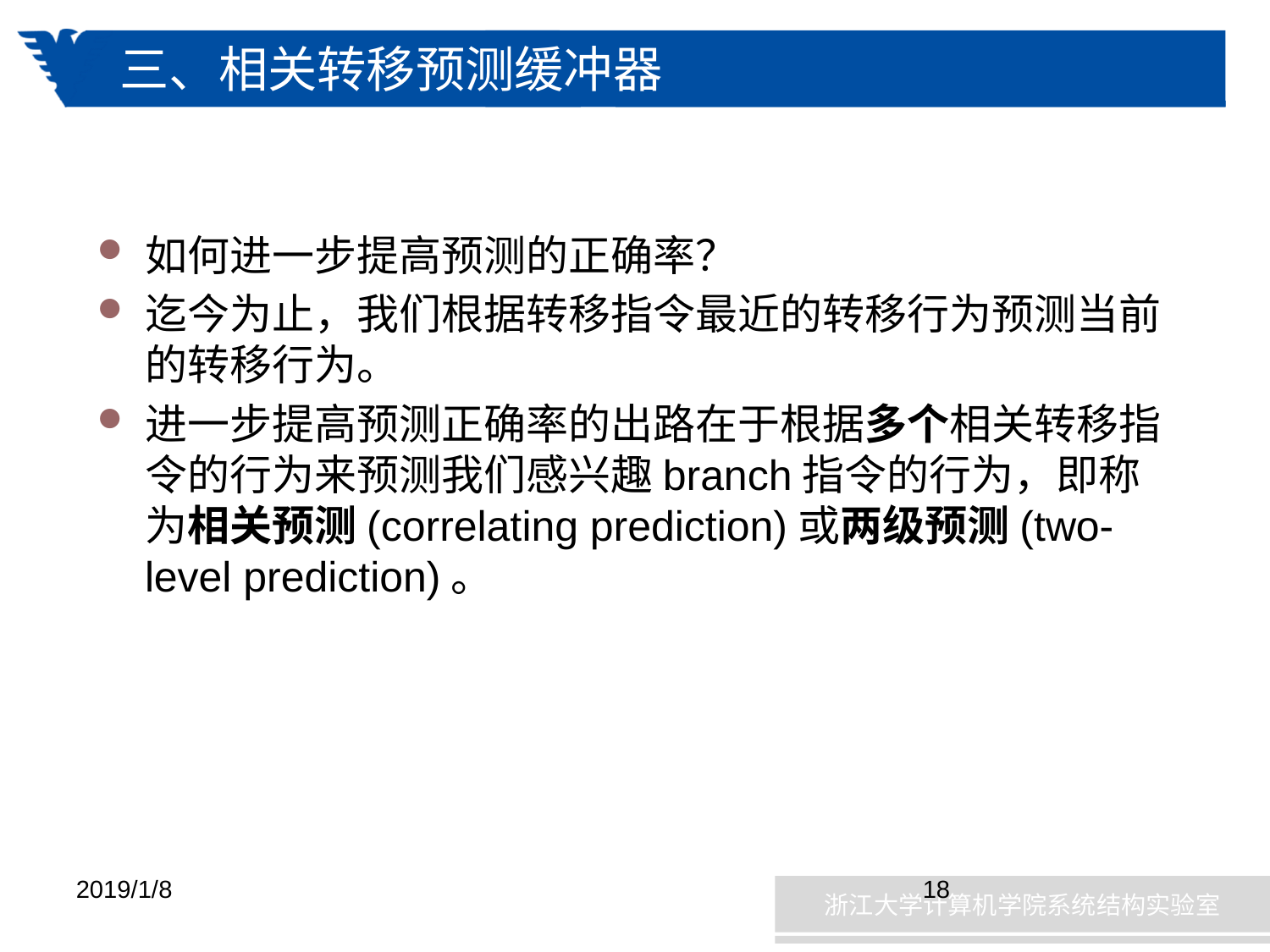

# 三、相关转移预测缓冲器
如何进一步提高预测的正确率？
迄今为止，我们根据转移指令最近的转移行为预测当前的转移行为。
进一步提高预测正确率的出路在于根据多个相关转移指令的行为来预测我们感兴趣branch指令的行为，即称为相关预测(correlating prediction)或两级预测(two-level prediction)。
2019/1/8
18